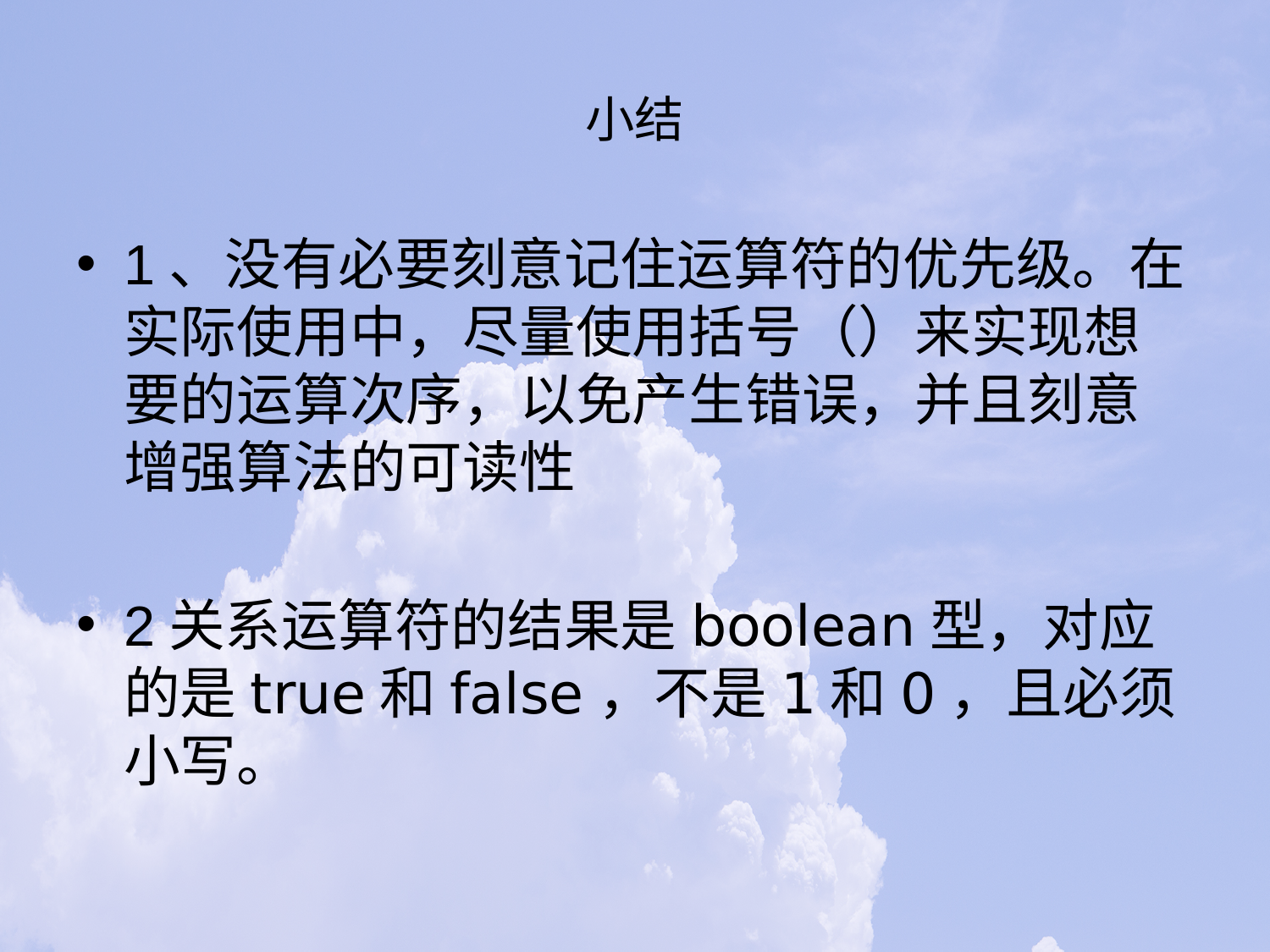

小结
1、没有必要刻意记住运算符的优先级。在实际使用中，尽量使用括号（）来实现想要的运算次序，以免产生错误，并且刻意增强算法的可读性

2关系运算符的结果是boolean型，对应的是true和false，不是1和0，且必须小写。